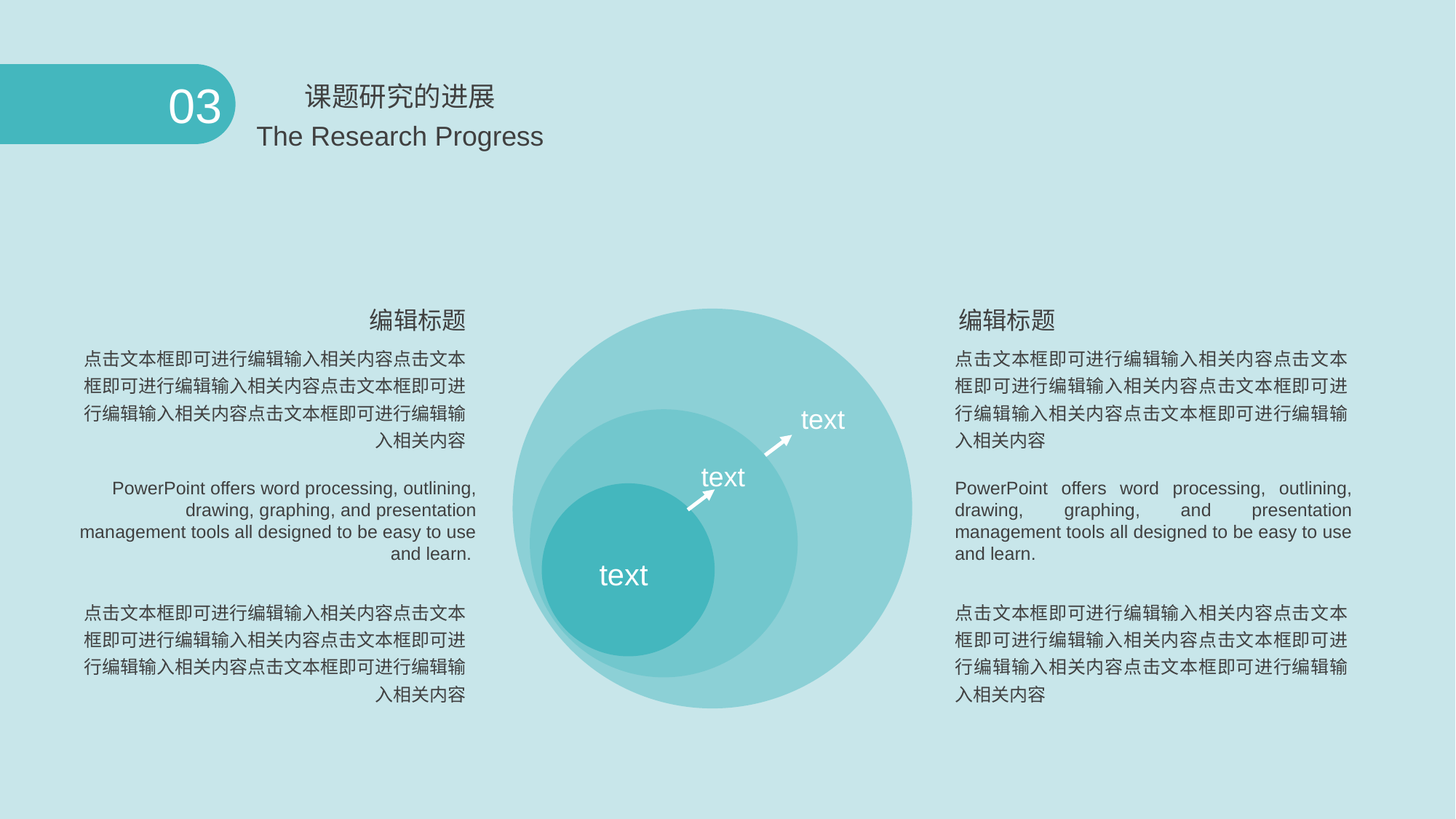

课题研究的进展

03
The Research Progress
编辑标题
编辑标题

text

text

text
点击文本框即可进行编辑输入相关内容点击文本框即可进行编辑输入相关内容点击文本框即可进行编辑输入相关内容点击文本框即可进行编辑输入相关内容
点击文本框即可进行编辑输入相关内容点击文本框即可进行编辑输入相关内容点击文本框即可进行编辑输入相关内容点击文本框即可进行编辑输入相关内容
PowerPoint offers word processing, outlining, drawing, graphing, and presentation management tools all designed to be easy to use and learn.
PowerPoint offers word processing, outlining, drawing, graphing, and presentation management tools all designed to be easy to use and learn.
点击文本框即可进行编辑输入相关内容点击文本框即可进行编辑输入相关内容点击文本框即可进行编辑输入相关内容点击文本框即可进行编辑输入相关内容
点击文本框即可进行编辑输入相关内容点击文本框即可进行编辑输入相关内容点击文本框即可进行编辑输入相关内容点击文本框即可进行编辑输入相关内容